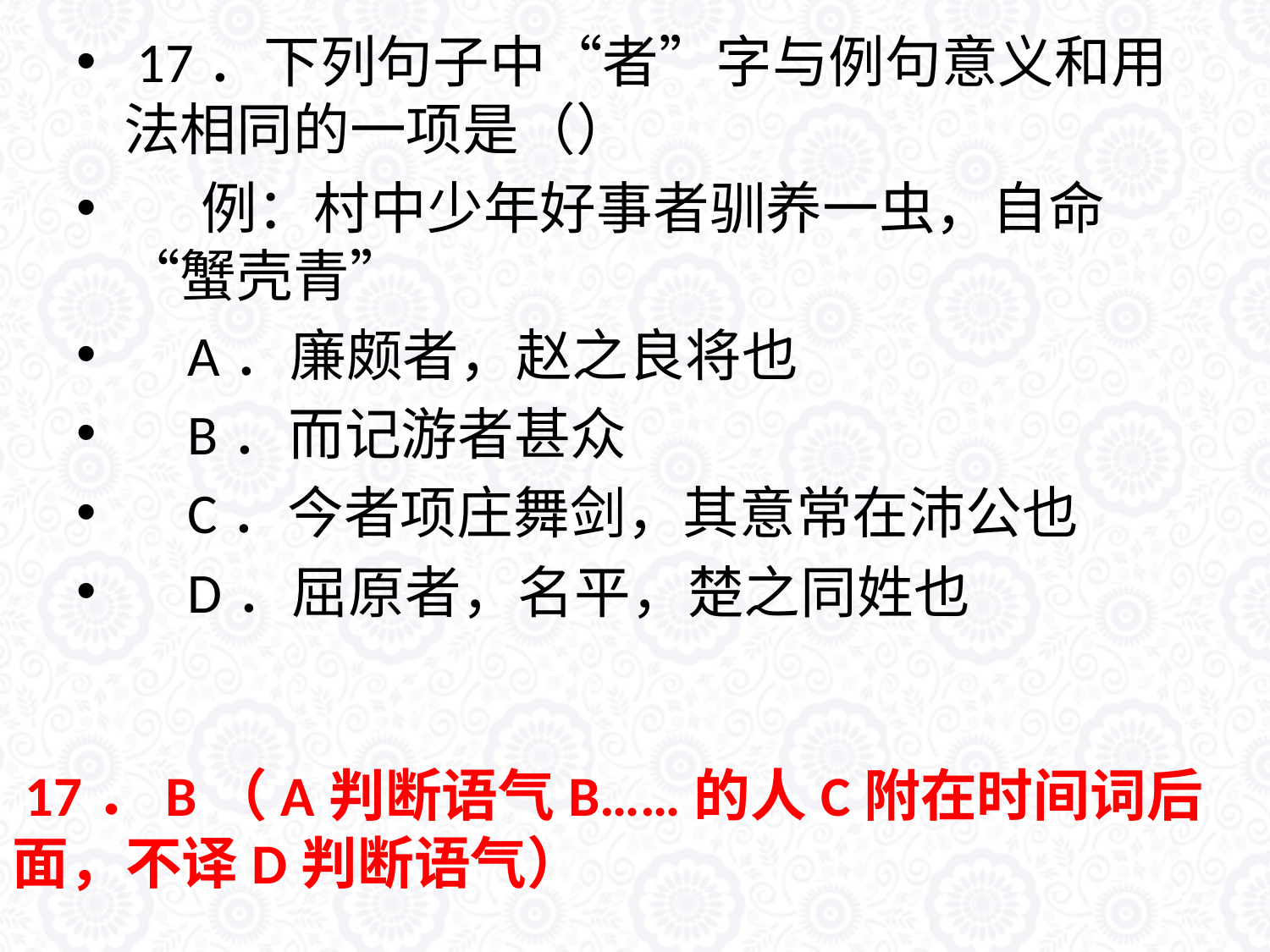

17．下列句子中“者”字与例句意义和用法相同的一项是（）
     例：村中少年好事者驯养一虫，自命“蟹壳青”
     A．廉颇者，赵之良将也
     B．而记游者甚众
     C．今者项庄舞剑，其意常在沛公也
     D．屈原者，名平，楚之同姓也

#
 17．B（A判断语气B……的人C附在时间词后面，不译D判断语气）